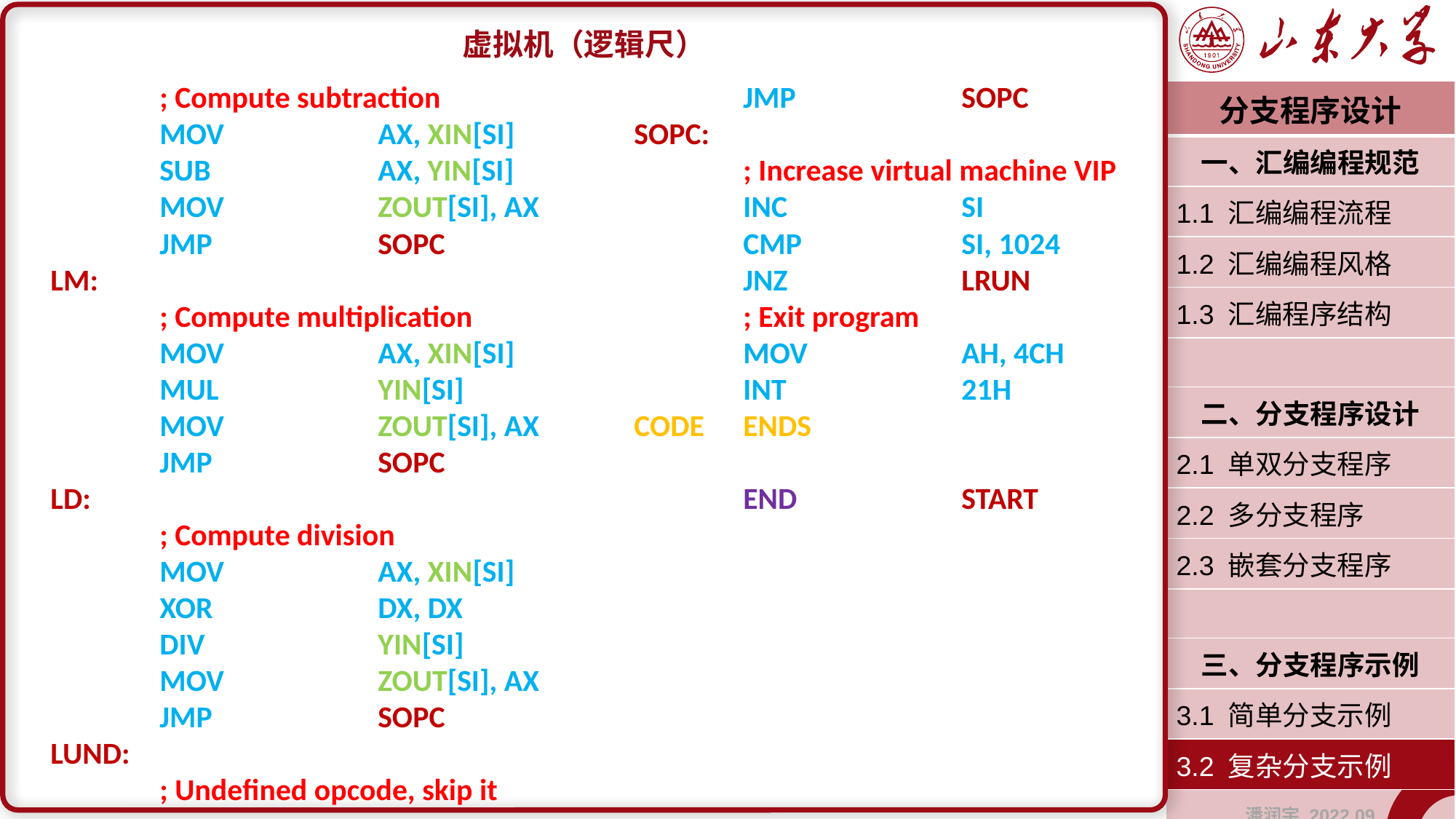

虚拟机（逻辑尺）
	; Compute subtraction
	MOV		AX, XIN[SI]
	SUB		AX, YIN[SI]
	MOV		ZOUT[SI], AX
	JMP		SOPC
LM:
	; Compute multiplication
	MOV		AX, XIN[SI]
	MUL		YIN[SI]
	MOV		ZOUT[SI], AX
	JMP		SOPC
LD:
	; Compute division
	MOV		AX, XIN[SI]
	XOR		DX, DX
	DIV		YIN[SI]
	MOV		ZOUT[SI], AX
	JMP		SOPC
LUND:
	; Undefined opcode, skip it
	JMP		SOPC
SOPC:
	; Increase virtual machine VIP
	INC		SI
	CMP		SI, 1024
	JNZ		LRUN
	; Exit program
	MOV     		AH, 4CH
	INT		21H
CODE	ENDS

	END		START
| 分支程序设计 |
| --- |
| 一、汇编编程规范 |
| 1.1 汇编编程流程 |
| 1.2 汇编编程风格 |
| 1.3 汇编程序结构 |
|  |
| 二、分支程序设计 |
| 2.1 单双分支程序 |
| 2.2 多分支程序 |
| 2.3 嵌套分支程序 |
|  |
| 三、分支程序示例 |
| 3.1 简单分支示例 |
| 3.2 复杂分支示例 |
| 潘润宇 2022.09 |